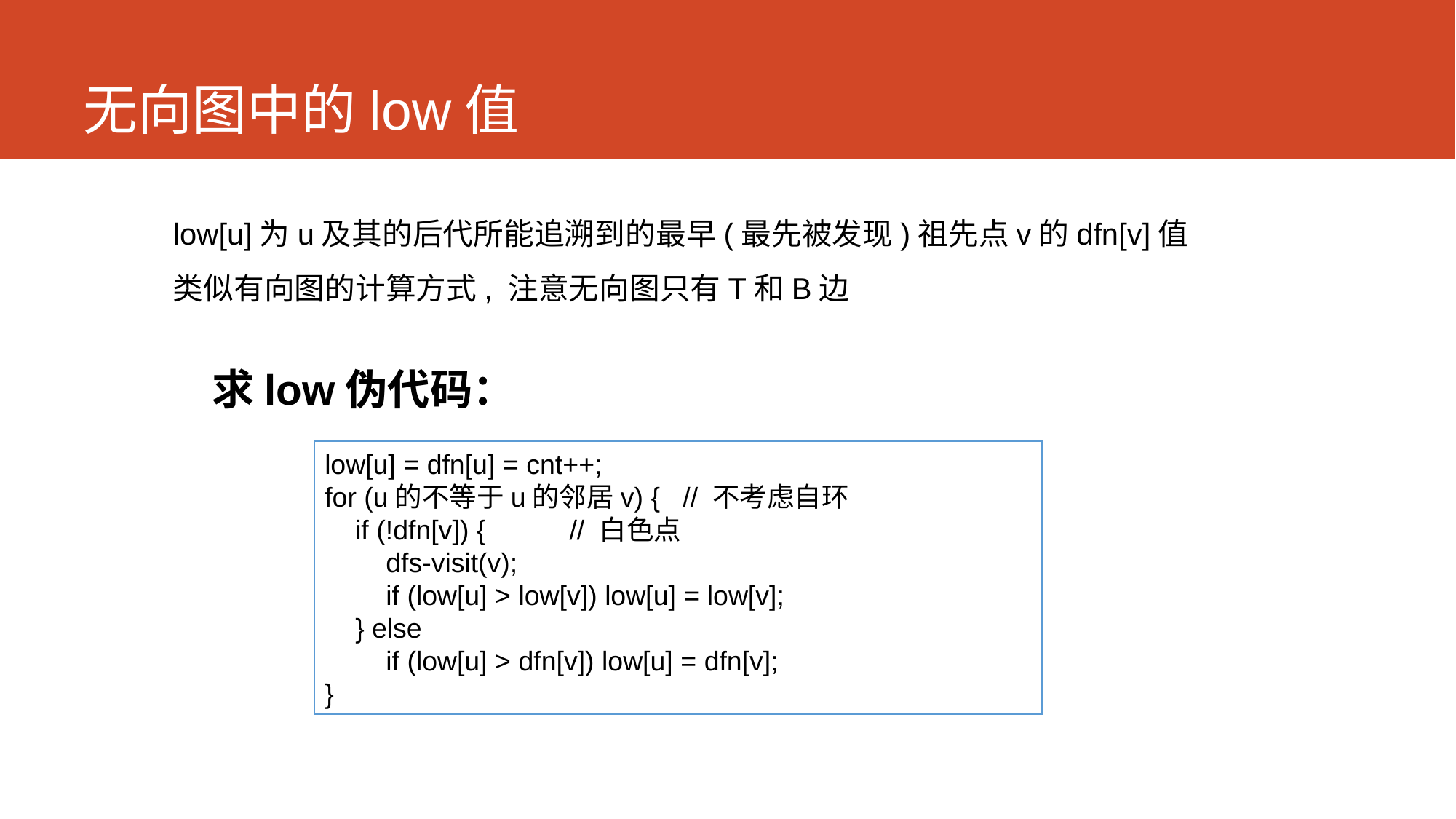

# 无向图中的low值
low[u]为u及其的后代所能追溯到的最早(最先被发现)祖先点v的dfn[v]值
类似有向图的计算方式, 注意无向图只有T和B边
求low伪代码：
low[u] = dfn[u] = cnt++;
for (u的不等于u的邻居v) {   // 不考虑自环
    if (!dfn[v]) {           // 白色点
        dfs-visit(v);
        if (low[u] > low[v]) low[u] = low[v];
    } else
        if (low[u] > dfn[v]) low[u] = dfn[v];
}